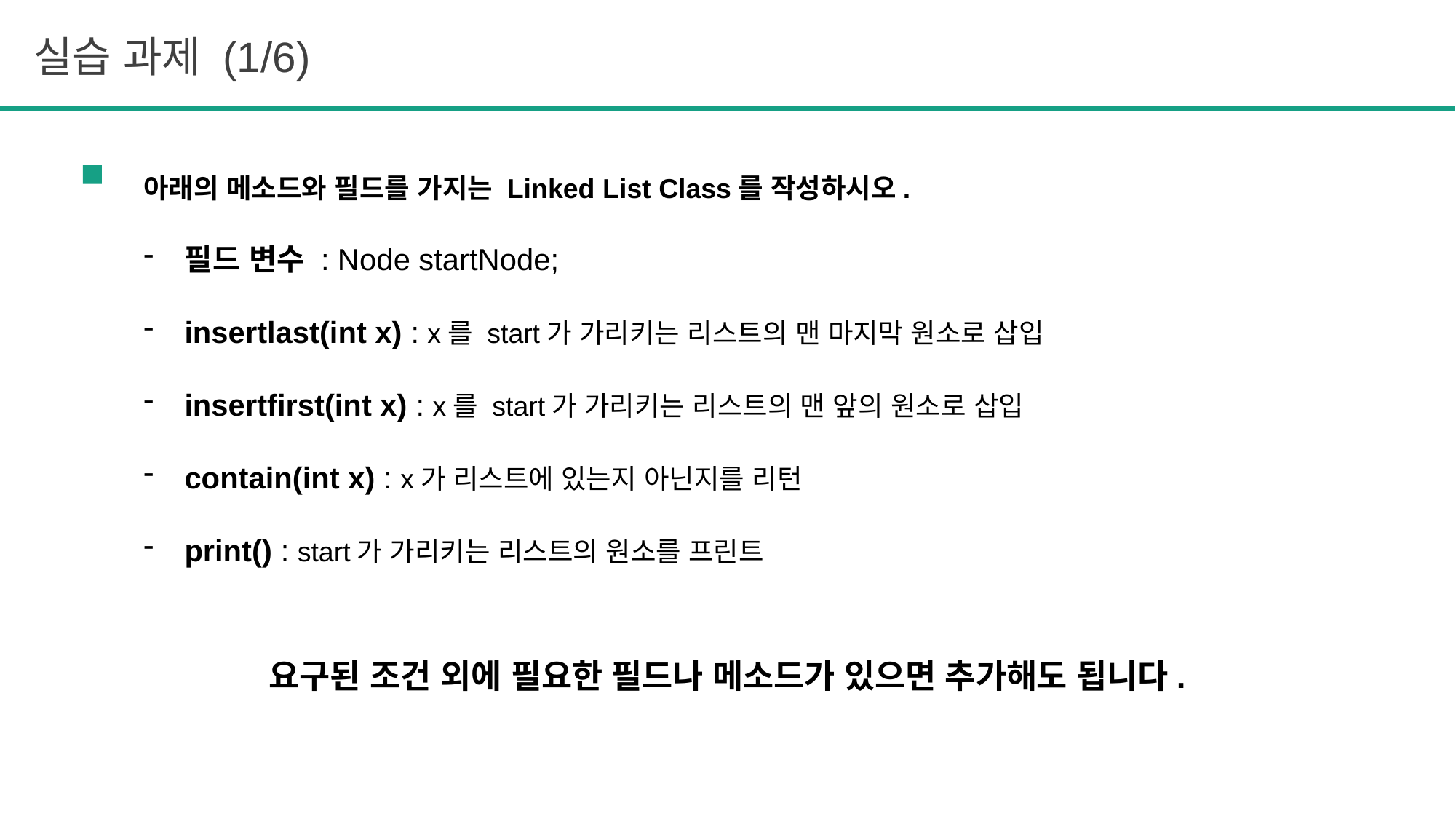

실습 과제 (1/6)
아래의 메소드와 필드를 가지는 Linked List Class를 작성하시오.
필드 변수 : Node startNode;
insertlast(int x) : x를 start가 가리키는 리스트의 맨 마지막 원소로 삽입
insertfirst(int x) : x를 start가 가리키는 리스트의 맨 앞의 원소로 삽입
contain(int x) : x가 리스트에 있는지 아닌지를 리턴
print() : start가 가리키는 리스트의 원소를 프린트

요구된 조건 외에 필요한 필드나 메소드가 있으면 추가해도 됩니다.